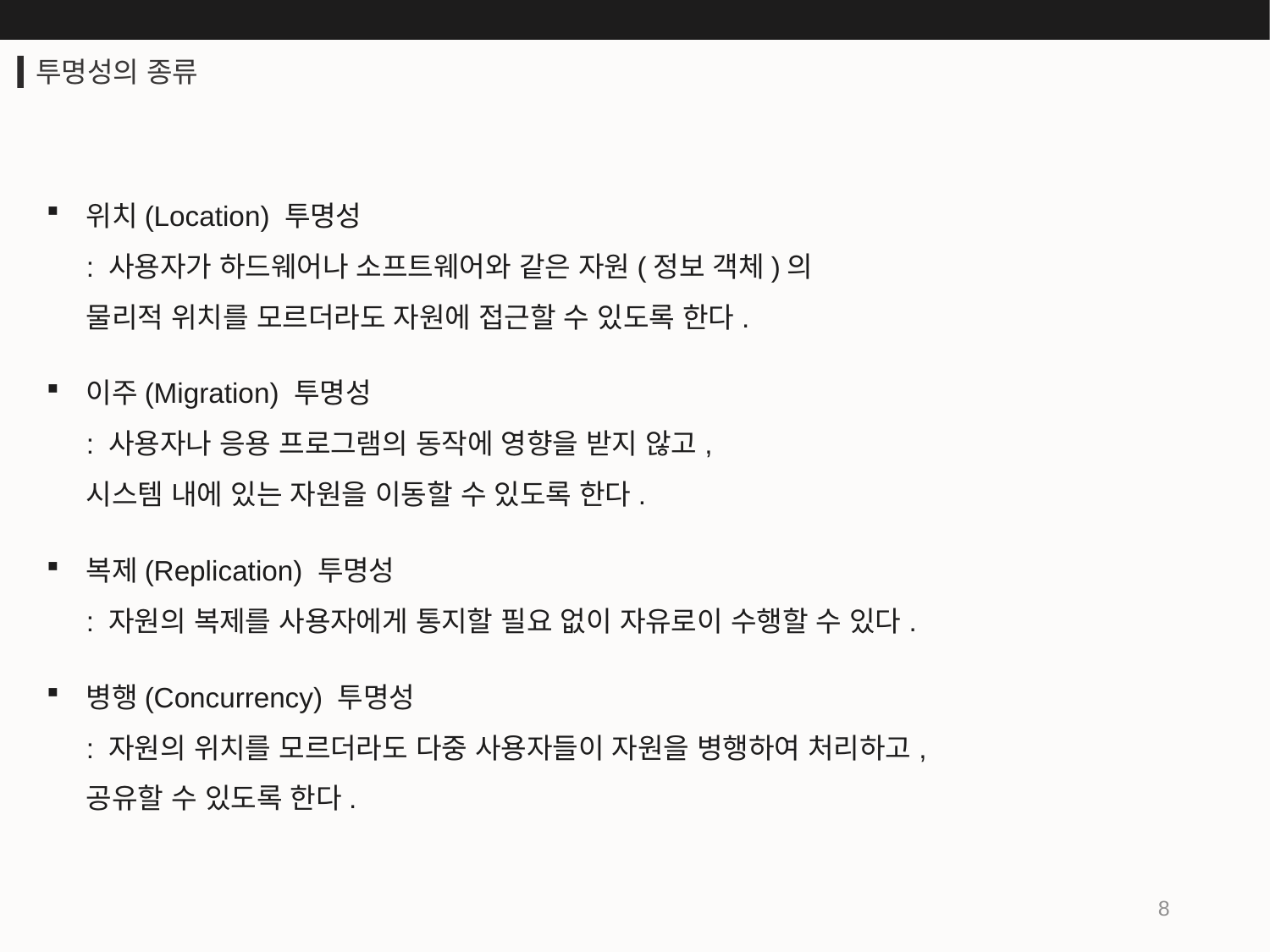

투명성의 종류

위치(Location) 투명성
: 사용자가 하드웨어나 소프트웨어와 같은 자원(정보 객체)의
물리적 위치를 모르더라도 자원에 접근할 수 있도록 한다.

이주(Migration) 투명성
: 사용자나 응용 프로그램의 동작에 영향을 받지 않고,
시스템 내에 있는 자원을 이동할 수 있도록 한다.

복제(Replication) 투명성
: 자원의 복제를 사용자에게 통지할 필요 없이 자유로이 수행할 수 있다.

병행(Concurrency) 투명성
: 자원의 위치를 모르더라도 다중 사용자들이 자원을 병행하여 처리하고, 공유할 수 있도록 한다.
8